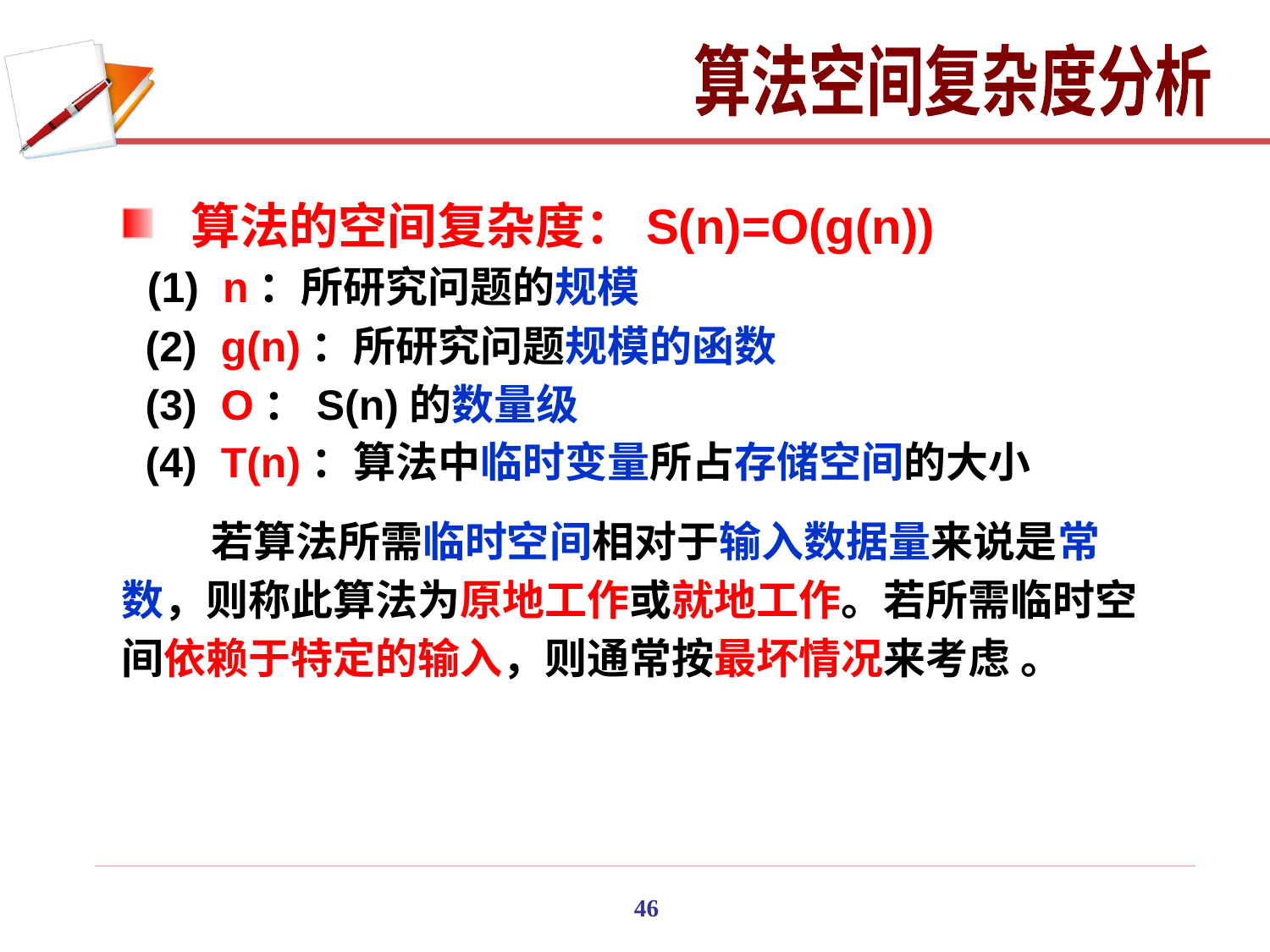

算法空间复杂度分析
  算法的空间复杂度：S(n)=O(g(n))
  (1)  n：所研究问题的规模
  (2)  g(n)：所研究问题规模的函数
  (3)  O：S(n)的数量级
  (4)  T(n)：算法中临时变量所占存储空间的大小
         若算法所需临时空间相对于输入数据量来说是常数，则称此算法为原地工作或就地工作。若所需临时空间依赖于特定的输入，则通常按最坏情况来考虑 。